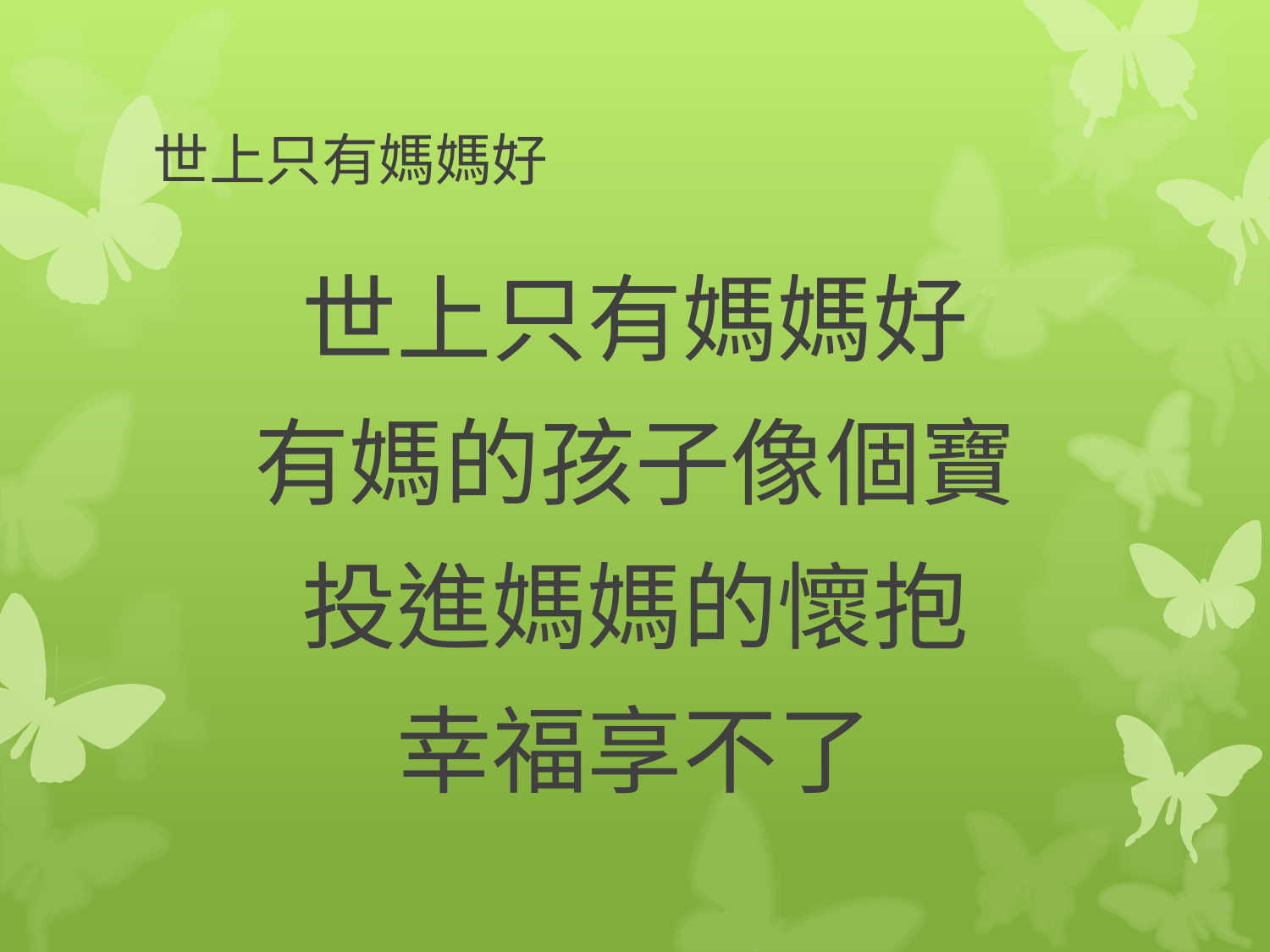

# 世上只有媽媽好
世上只有媽媽好
有媽的孩子像個寶
投進媽媽的懷抱
幸福享不了